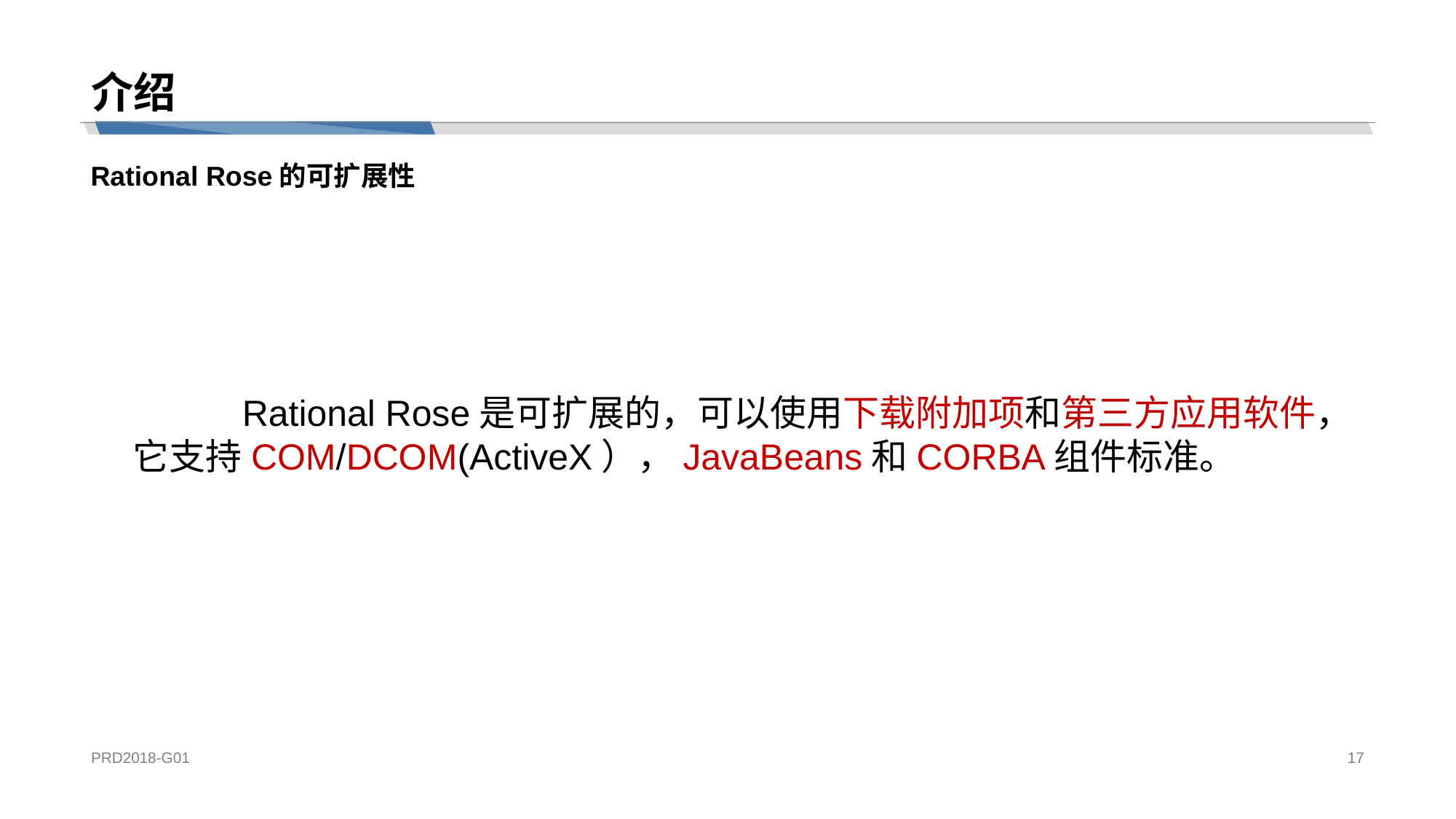

# 介绍
Rational Rose的可扩展性
	Rational Rose是可扩展的，可以使用下载附加项和第三方应用软件，它支持COM/DCOM(ActiveX），JavaBeans和CORBA组件标准。
PRD2018-G01
17